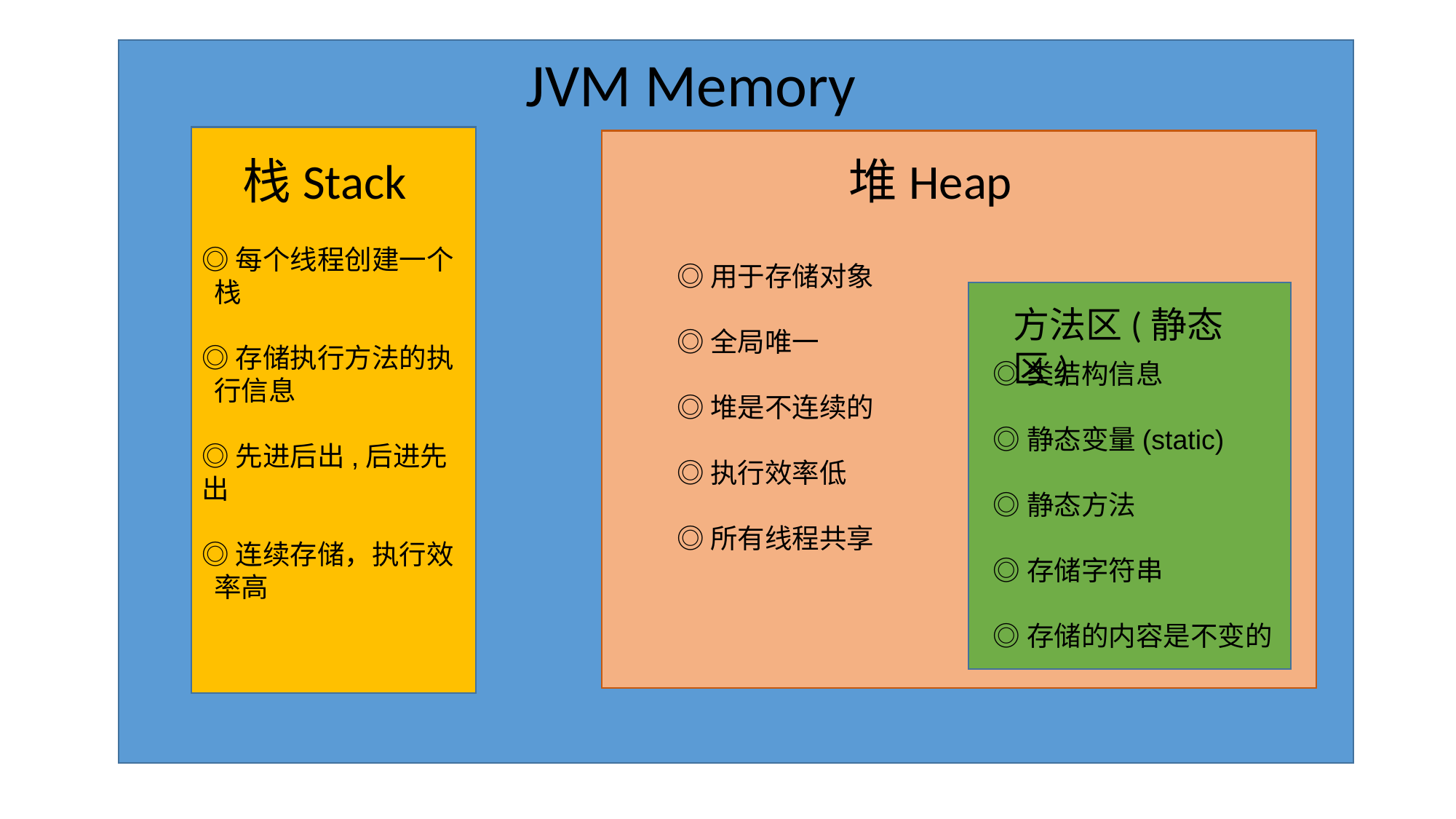

JVM Memory

栈Stack
堆Heap
◎每个线程创建一个
  栈

◎存储执行方法的执
  行信息

◎先进后出,后进先出

◎连续存储，执行效
  率高

◎用于存储对象

◎全局唯一

◎堆是不连续的

◎执行效率低

◎所有线程共享

方法区(静态区)
◎类结构信息

◎静态变量(static)

◎静态方法

◎存储字符串

◎存储的内容是不变的